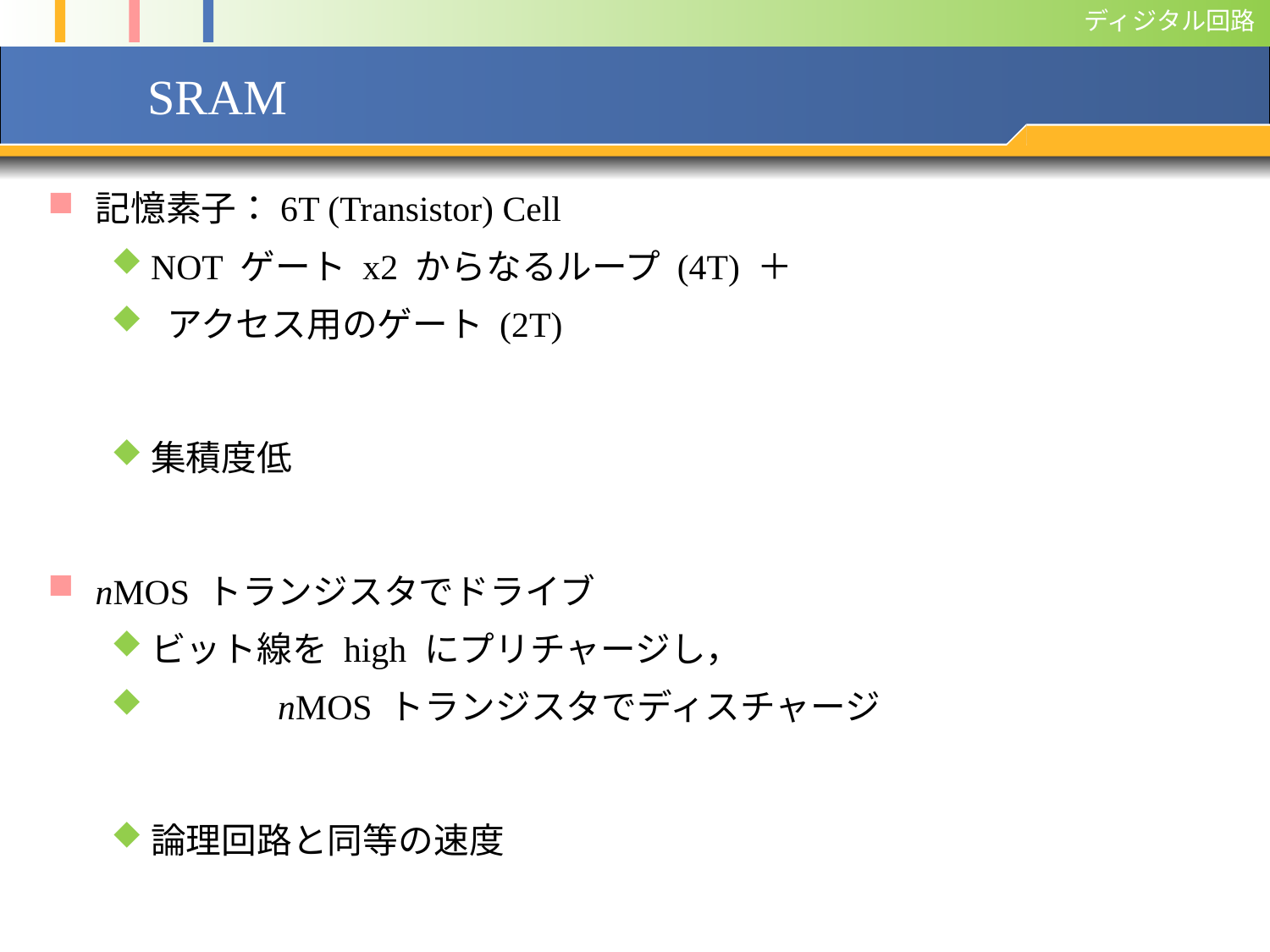

# SRAM
記憶素子：6T (Transistor) Cell
NOT ゲート x2 からなるループ (4T) ＋
 アクセス用のゲート (2T)

集積度低

nMOS トランジスタでドライブ
ビット線を high にプリチャージし，
	nMOS トランジスタでディスチャージ

論理回路と同等の速度